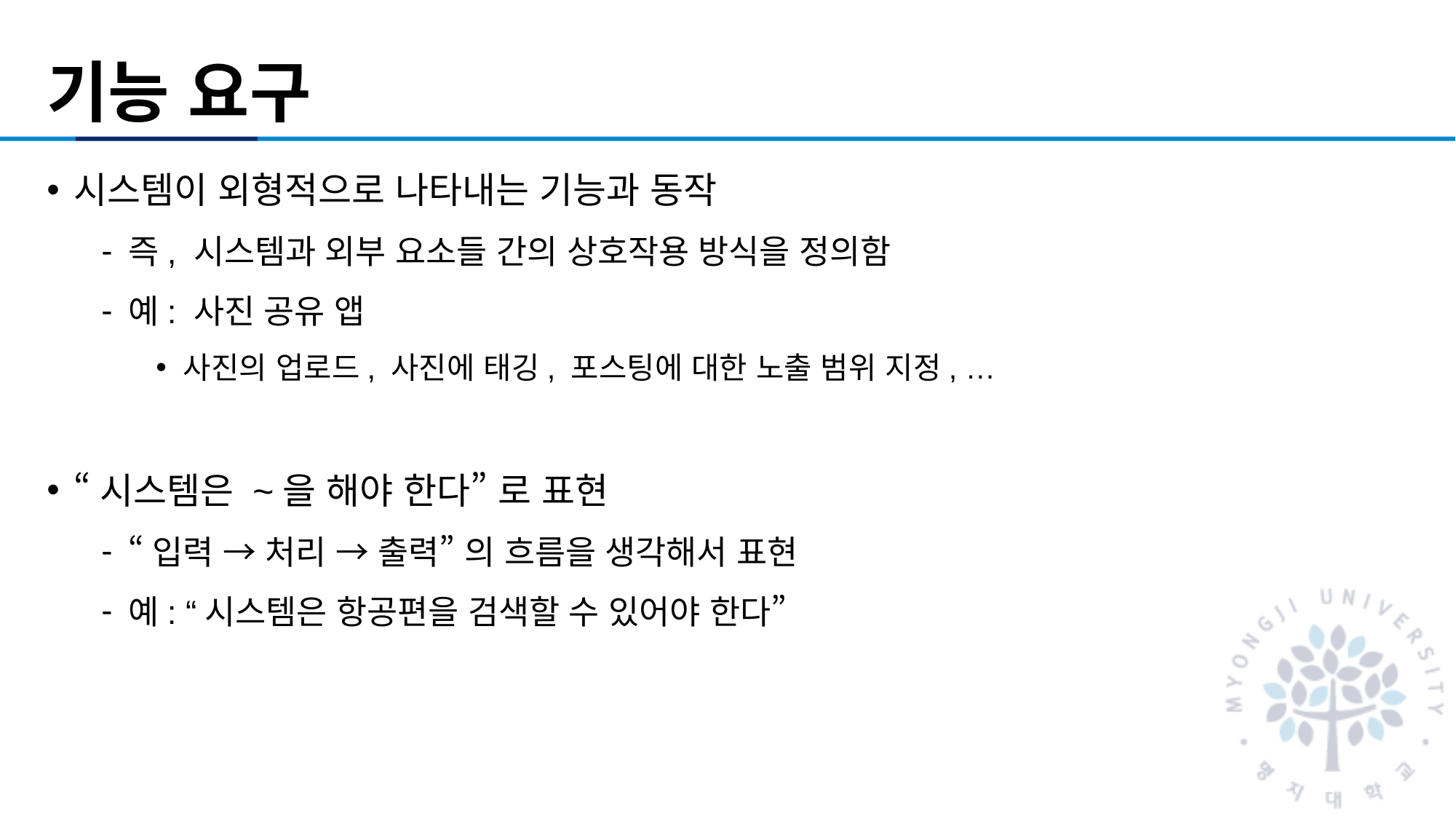

# 기능 요구
시스템이 외형적으로 나타내는 기능과 동작
즉, 시스템과 외부 요소들 간의 상호작용 방식을 정의함
예: 사진 공유 앱
사진의 업로드, 사진에 태깅, 포스팅에 대한 노출 범위 지정, …

“시스템은 ~을 해야 한다” 로 표현
“입력 → 처리 → 출력” 의 흐름을 생각해서 표현
예: “시스템은 항공편을 검색할 수 있어야 한다”